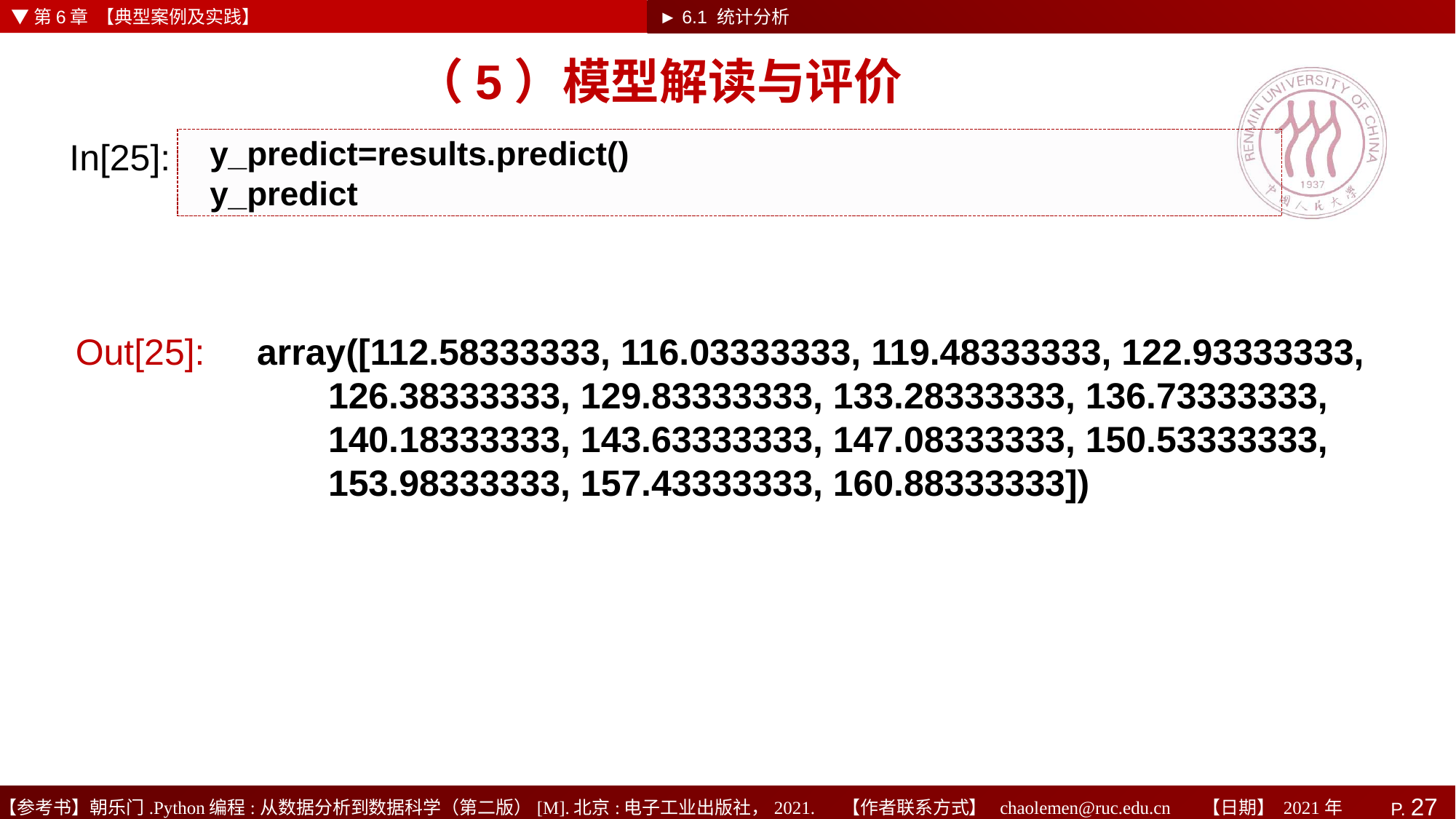

▼第6章  【典型案例及实践】
► 6.1 统计分析
# （5）模型解读与评价
In[25]:
y_predict=results.predict()
y_predict
Out[25]:
array([112.58333333, 116.03333333, 119.48333333, 122.93333333,
       126.38333333, 129.83333333, 133.28333333, 136.73333333,
       140.18333333, 143.63333333, 147.08333333, 150.53333333,
       153.98333333, 157.43333333, 160.88333333])